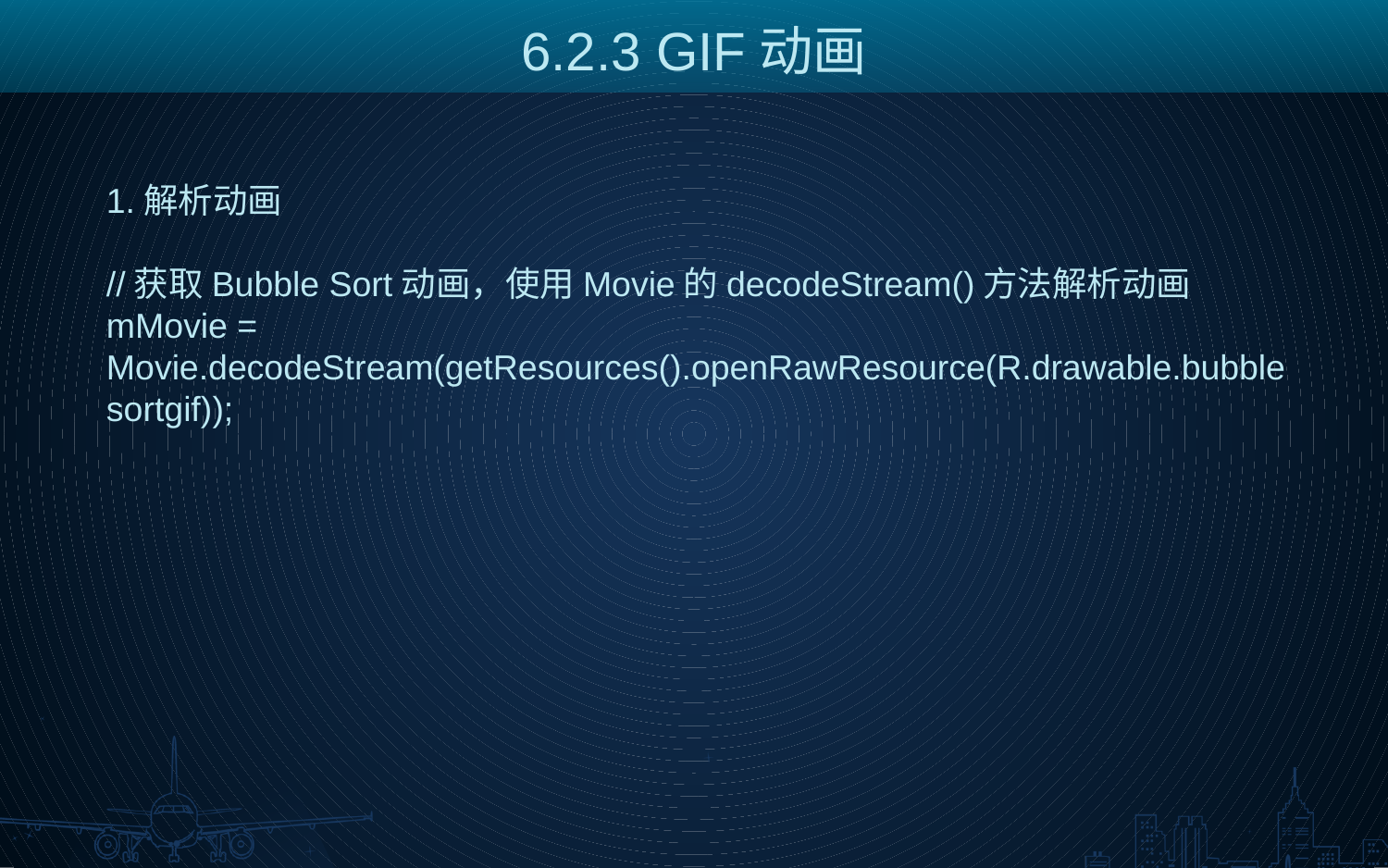

6.2.3 GIF动画
1.解析动画

//获取Bubble Sort动画，使用Movie的decodeStream()方法解析动画
mMovie = Movie.decodeStream(getResources().openRawResource(R.drawable.bubblesortgif));